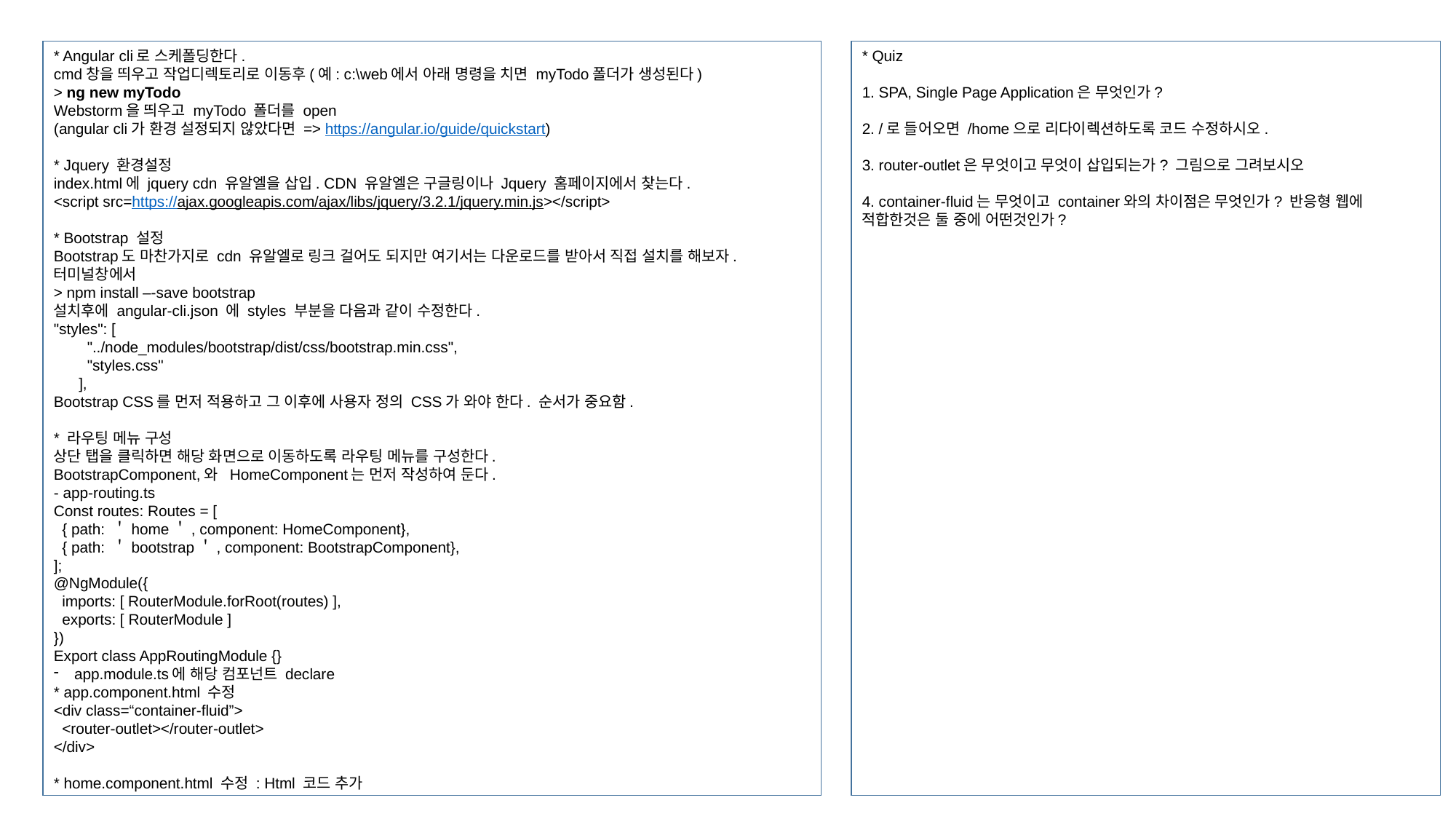

* Angular cli로 스케폴딩한다.
cmd창을 띄우고 작업디렉토리로 이동후(예: c:\web에서 아래 명령을 치면 myTodo폴더가 생성된다)
> ng new myTodo
Webstorm을 띄우고 myTodo 폴더를 open
(angular cli가 환경 설정되지 않았다면 => https://angular.io/guide/quickstart)

* Jquery 환경설정
index.html에 jquery cdn 유알엘을 삽입. CDN 유알엘은 구글링이나 Jquery 홈페이지에서 찾는다.
<script src=https://ajax.googleapis.com/ajax/libs/jquery/3.2.1/jquery.min.js></script>

* Bootstrap 설정
Bootstrap도 마찬가지로 cdn 유알엘로 링크 걸어도 되지만 여기서는 다운로드를 받아서 직접 설치를 해보자.
터미널창에서
> npm install –-save bootstrap
설치후에 angular-cli.json 에 styles 부분을 다음과 같이 수정한다.
"styles": [
        "../node_modules/bootstrap/dist/css/bootstrap.min.css",
        "styles.css"
      ],
Bootstrap CSS를 먼저 적용하고 그 이후에 사용자 정의 CSS가 와야 한다. 순서가 중요함.

* 라우팅 메뉴 구성
상단 탭을 클릭하면 해당 화면으로 이동하도록 라우팅 메뉴를 구성한다.
BootstrapComponent,와  HomeComponent는 먼저 작성하여 둔다.
- app-routing.ts
Const routes: Routes = [
  { path: ＇home＇, component: HomeComponent},
  { path: ＇bootstrap＇, component: BootstrapComponent},
];
@NgModule({
  imports: [ RouterModule.forRoot(routes) ],
  exports: [ RouterModule ]
})
Export class AppRoutingModule {}
app.module.ts에 해당 컴포넌트 declare
* app.component.html 수정
<div class=“container-fluid”>
  <router-outlet></router-outlet>
</div>

* home.component.html 수정 : Html 코드 추가

* Quiz

1. SPA, Single Page Application은 무엇인가?

2. /로 들어오면 /home으로 리다이렉션하도록 코드 수정하시오.

3. router-outlet은 무엇이고 무엇이 삽입되는가? 그림으로 그려보시오

4. container-fluid는 무엇이고 container와의 차이점은 무엇인가? 반응형 웹에 적합한것은 둘 중에 어떤것인가?